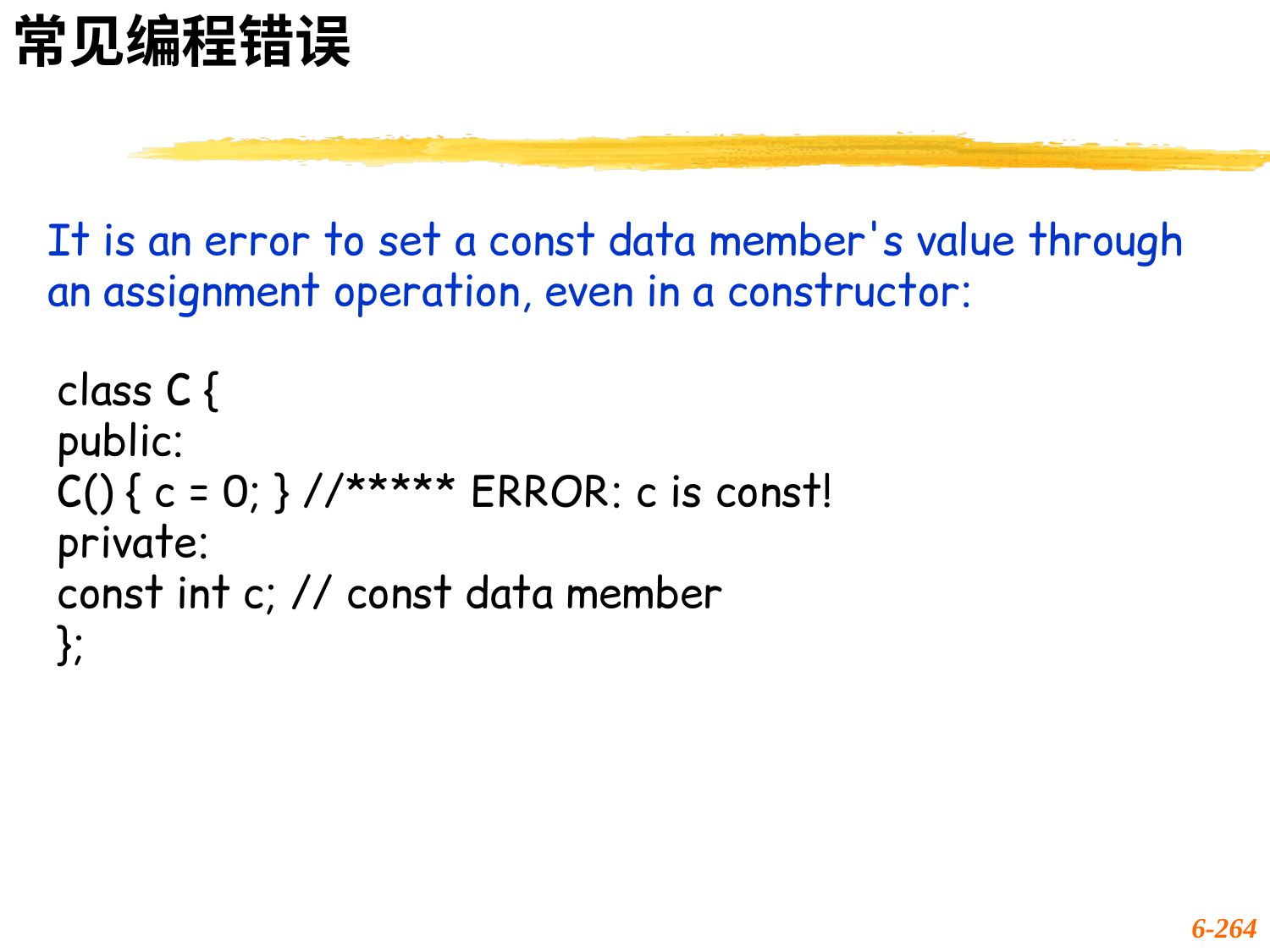

常见编程错误
# It is an error to set a const data member's value through an assignment operation, even in a constructor:
class C {
public:
C() { c = 0; } //***** ERROR: c is const!
private:
const int c; // const data member
};